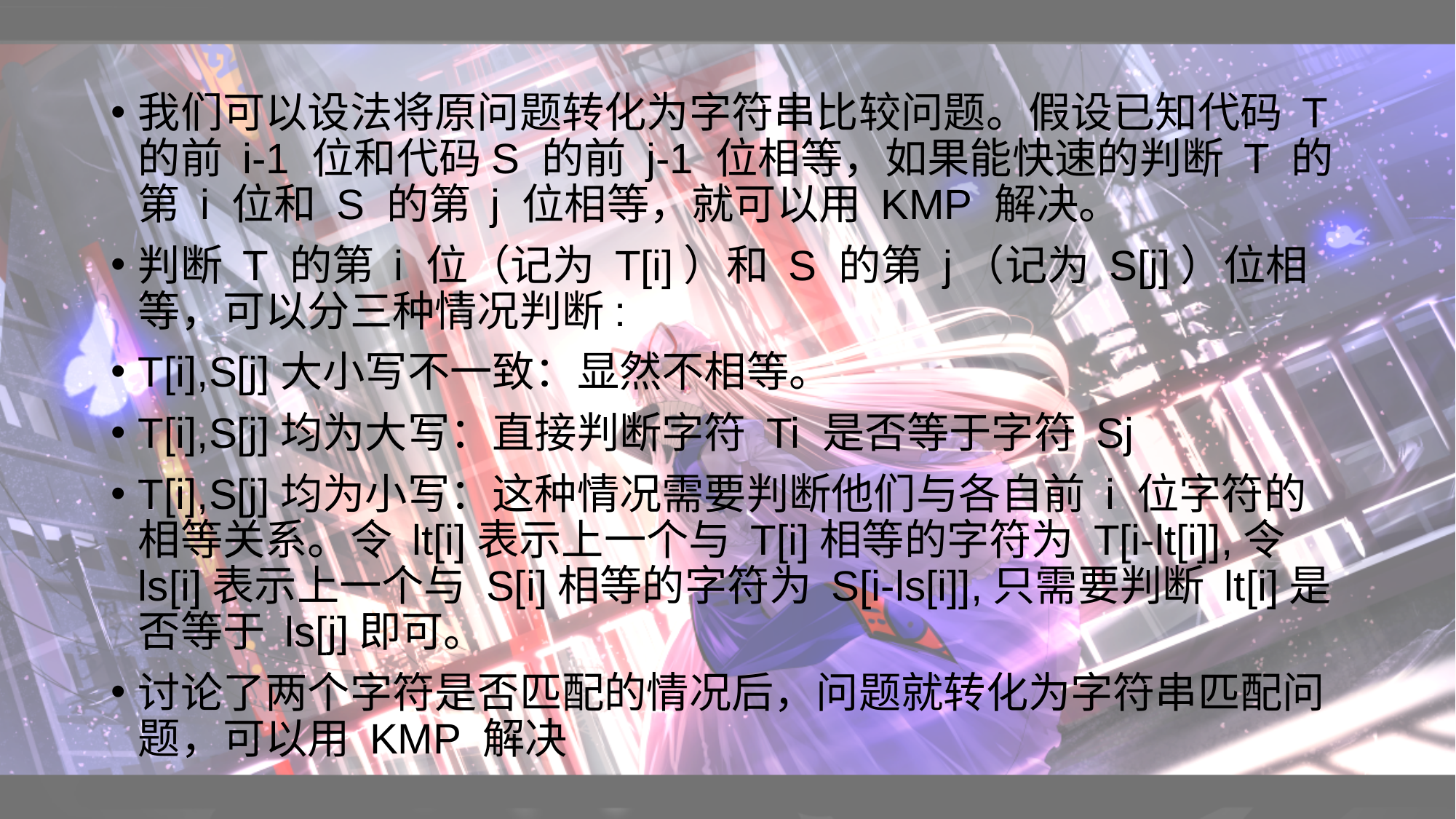

我们可以设法将原问题转化为字符串比较问题。假设已知代码 T 的前 i-1 位和代码S 的前 j-1 位相等，如果能快速的判断 T 的第 i 位和 S 的第 j 位相等，就可以用 KMP 解决。
判断 T 的第 i 位（记为 T[i]）和 S 的第 j（记为 S[j]）位相等，可以分三种情况判断:
T[i],S[j]大小写不一致：显然不相等。
T[i],S[j]均为大写：直接判断字符 Ti 是否等于字符 Sj
T[i],S[j]均为小写：这种情况需要判断他们与各自前 i 位字符的相等关系。令 lt[i]表示上一个与 T[i]相等的字符为 T[i-lt[i]],令 ls[i]表示上一个与 S[i]相等的字符为 S[i-ls[i]],只需要判断 lt[i]是否等于 ls[j]即可。
讨论了两个字符是否匹配的情况后，问题就转化为字符串匹配问题，可以用 KMP 解决